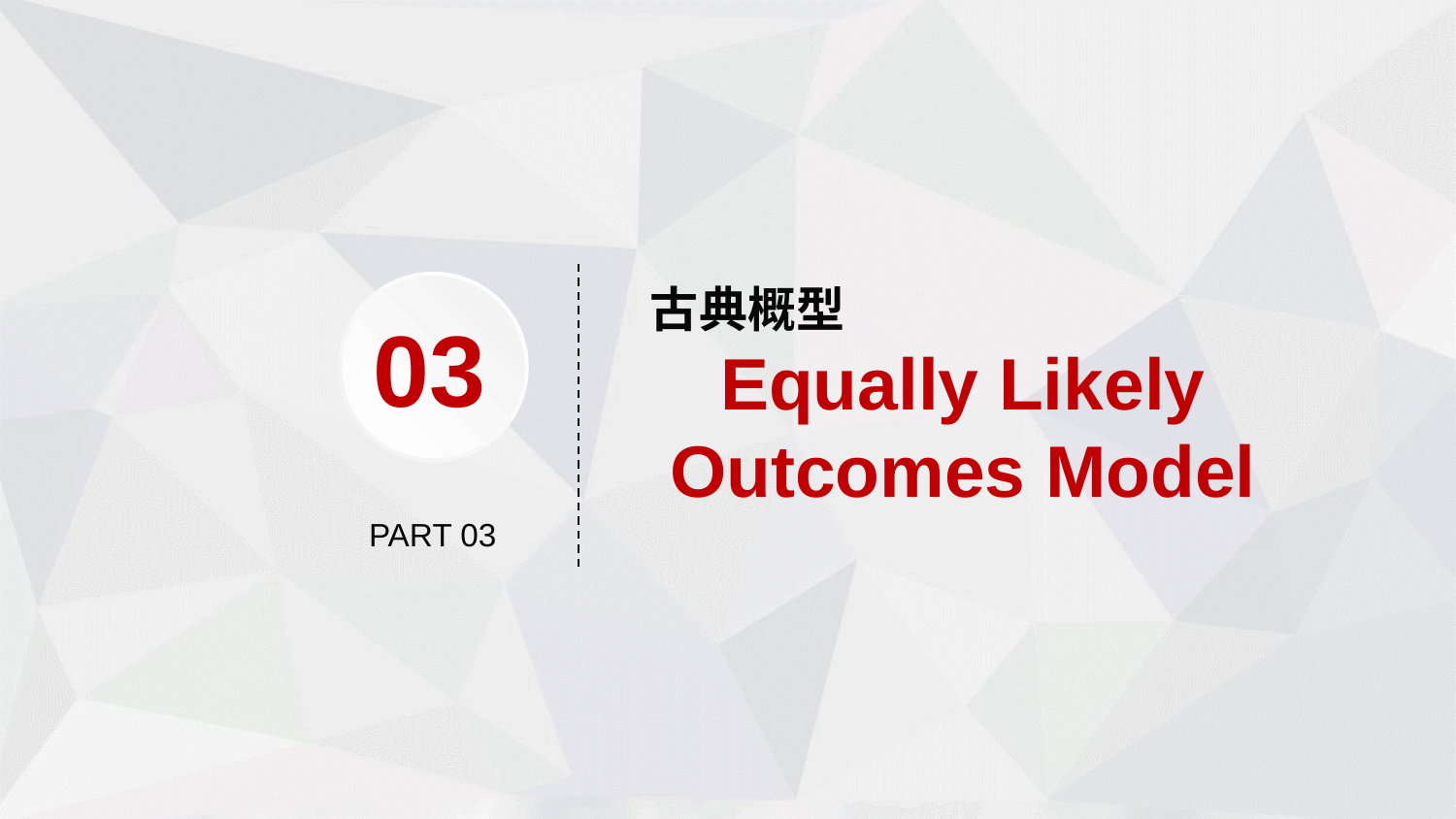

古典概型
Equally Likely Outcomes Model

03
PART 03